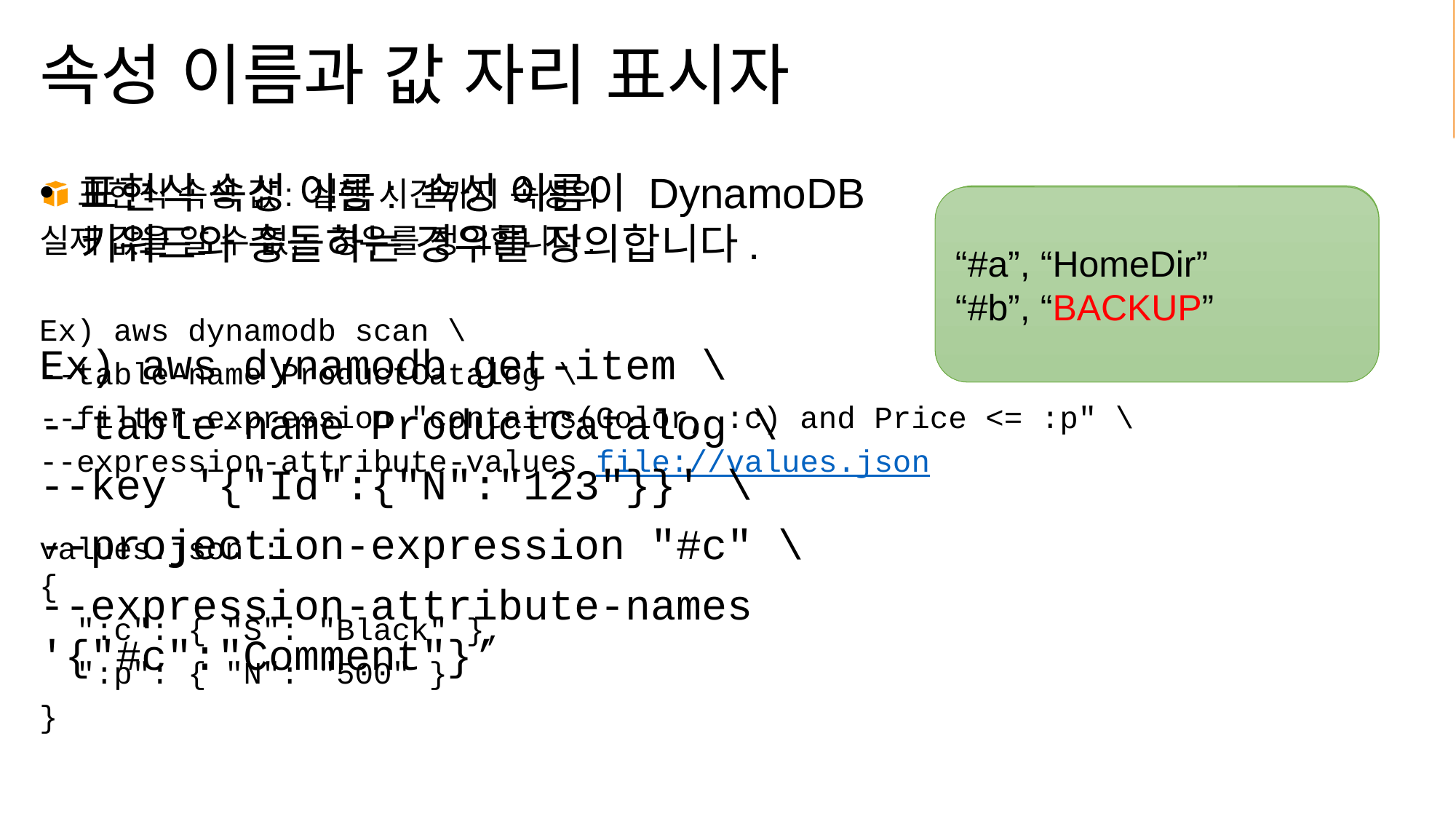

# 속성 이름과 값 자리 표시자
표현식 속성 이름: 속성 이름이 DynamoDB 키워드와 충돌하는 경우를 정의합니다.

Ex) aws dynamodb get-item \
--table-name ProductCatalog \
--key '{"Id":{"N":"123"}}' \
--projection-expression "#c" \
--expression-attribute-names '{"#c":"Comment"}’

표현식 속성 값: 실행 시간까지 속성의
실제 값을 알 수 없는 경우를 정의합니다.

Ex) aws dynamodb scan \
--table-name ProductCatalog \
--filter-expression "contains(Color, :c) and Price <= :p" \
--expression-attribute-values file://values.json

values.json :
{
  ":c": { "S": "Black" },
  ":p": { "N": "500" }
}

“:a”, home dir at runtime
“:b”, “true”
“#a”, “HomeDir”
“#b”, “BACKUP”